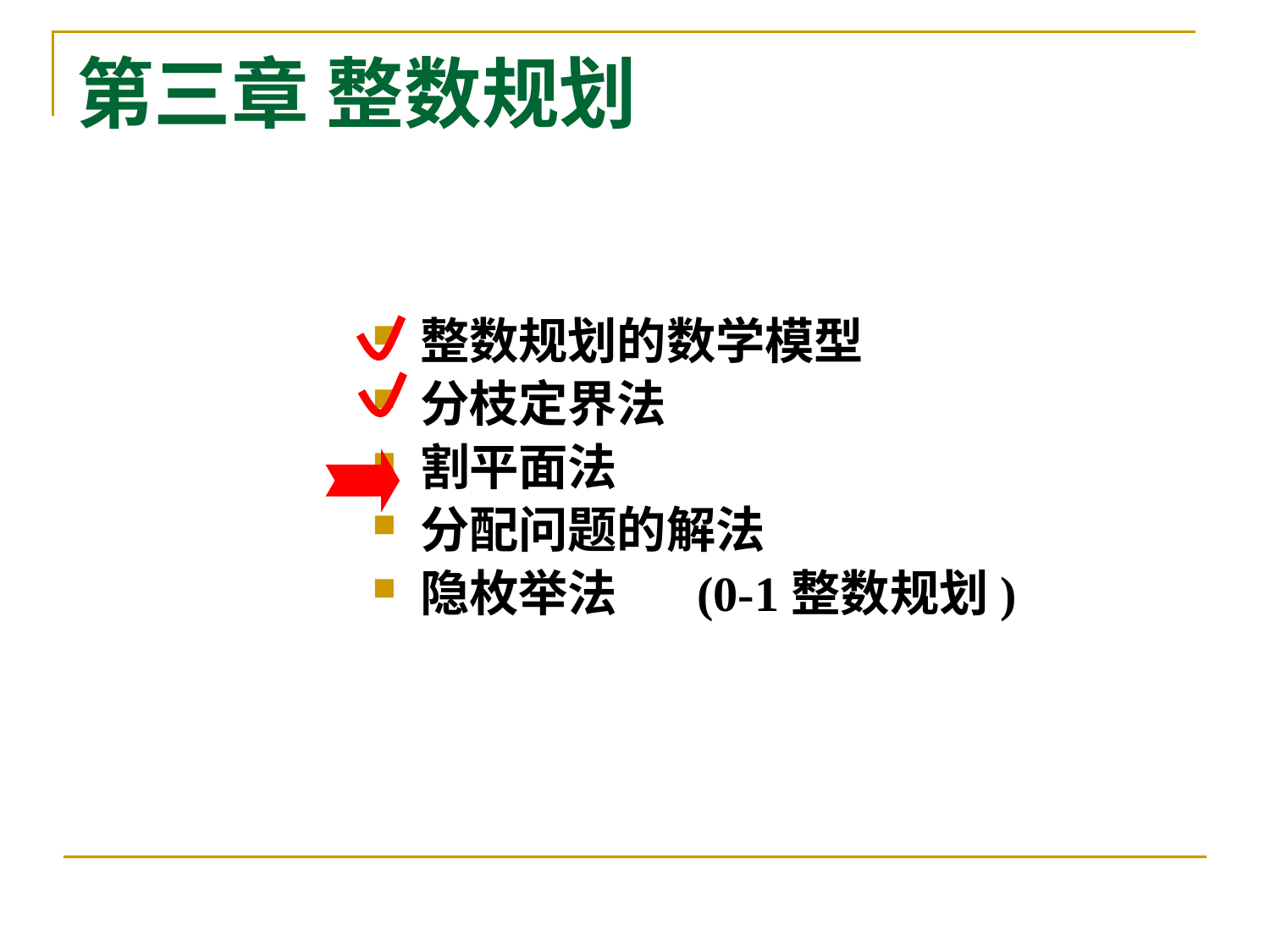

# 第三章 整数规划
整数规划的数学模型
分枝定界法
割平面法
分配问题的解法
隐枚举法	 (0-1整数规划)